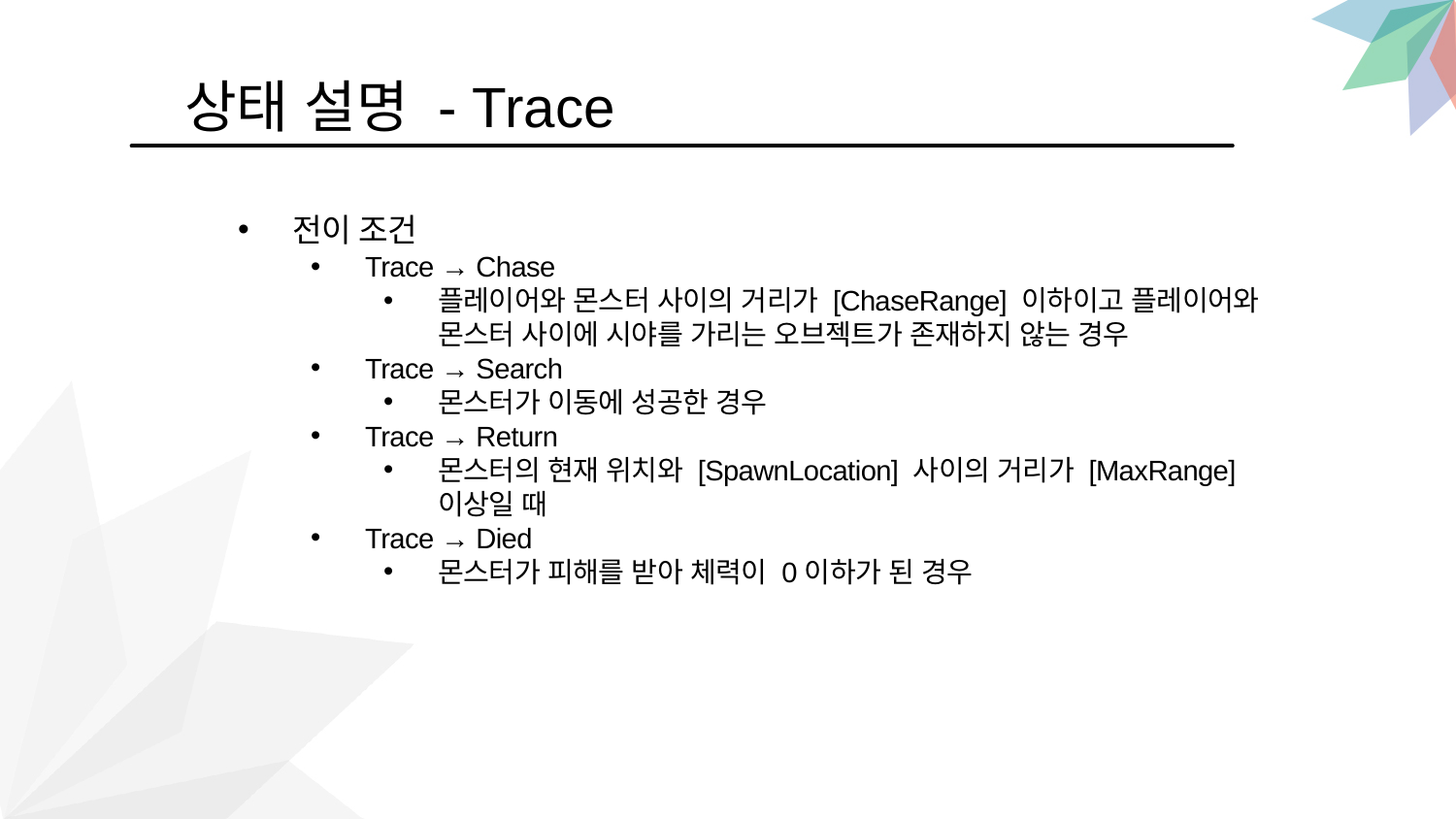

상태 설명 - Trace
전이 조건
Trace → Chase
플레이어와 몬스터 사이의 거리가 [ChaseRange] 이하이고 플레이어와 몬스터 사이에 시야를 가리는 오브젝트가 존재하지 않는 경우
Trace → Search
몬스터가 이동에 성공한 경우
Trace → Return
몬스터의 현재 위치와 [SpawnLocation] 사이의 거리가 [MaxRange] 이상일 때
Trace → Died
몬스터가 피해를 받아 체력이 0이하가 된 경우